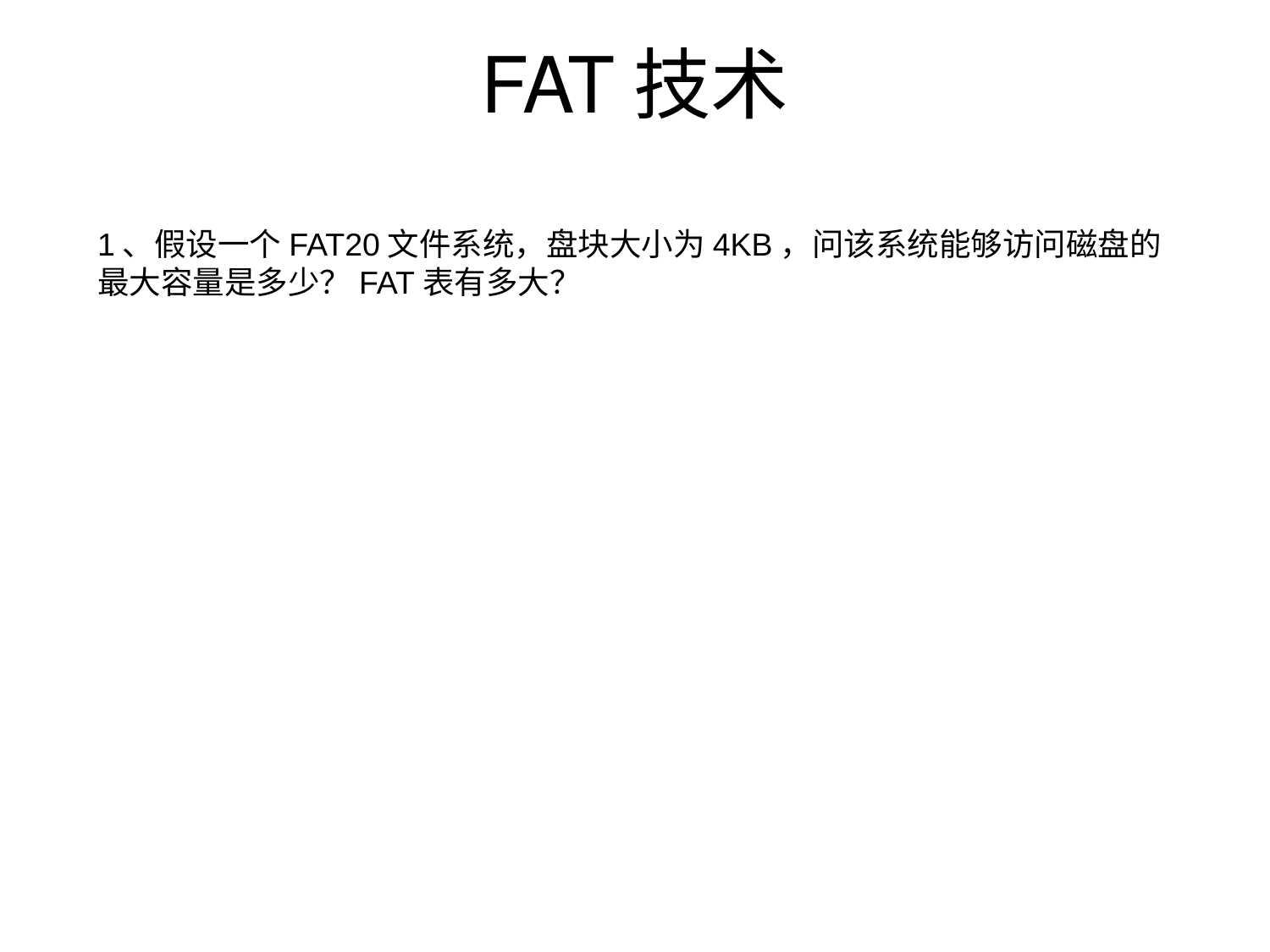

# FAT技术
1、假设一个FAT20文件系统，盘块大小为4KB，问该系统能够访问磁盘的最大容量是多少？FAT表有多大？